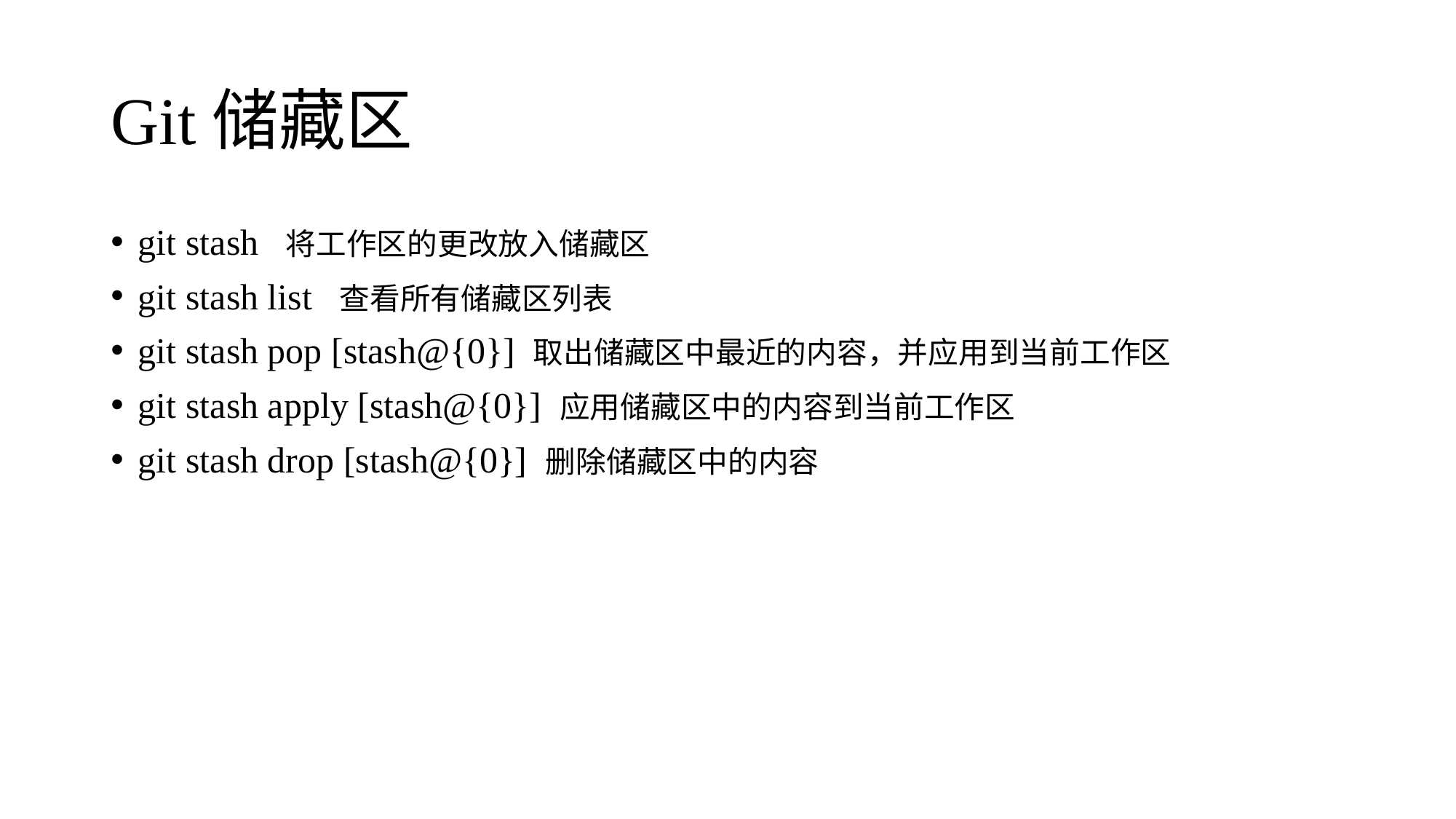

# Git储藏区
git stash  将工作区的更改放入储藏区
git stash list  查看所有储藏区列表
git stash pop [stash@{0}] 取出储藏区中最近的内容，并应用到当前工作区
git stash apply [stash@{0}] 应用储藏区中的内容到当前工作区
git stash drop [stash@{0}] 删除储藏区中的内容